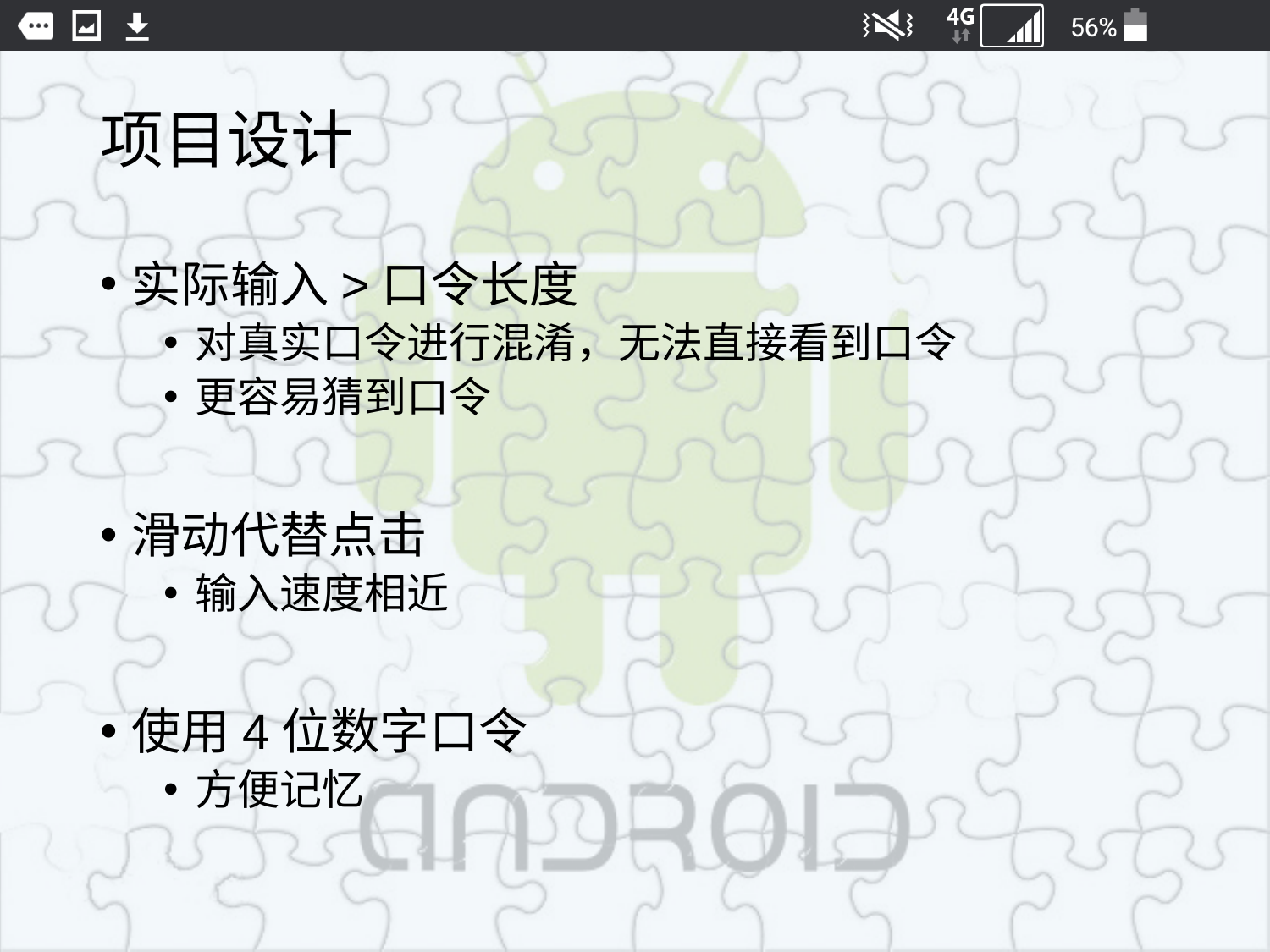

# 项目设计
实际输入>口令长度
对真实口令进行混淆，无法直接看到口令
更容易猜到口令

滑动代替点击
输入速度相近

使用4位数字口令
方便记忆